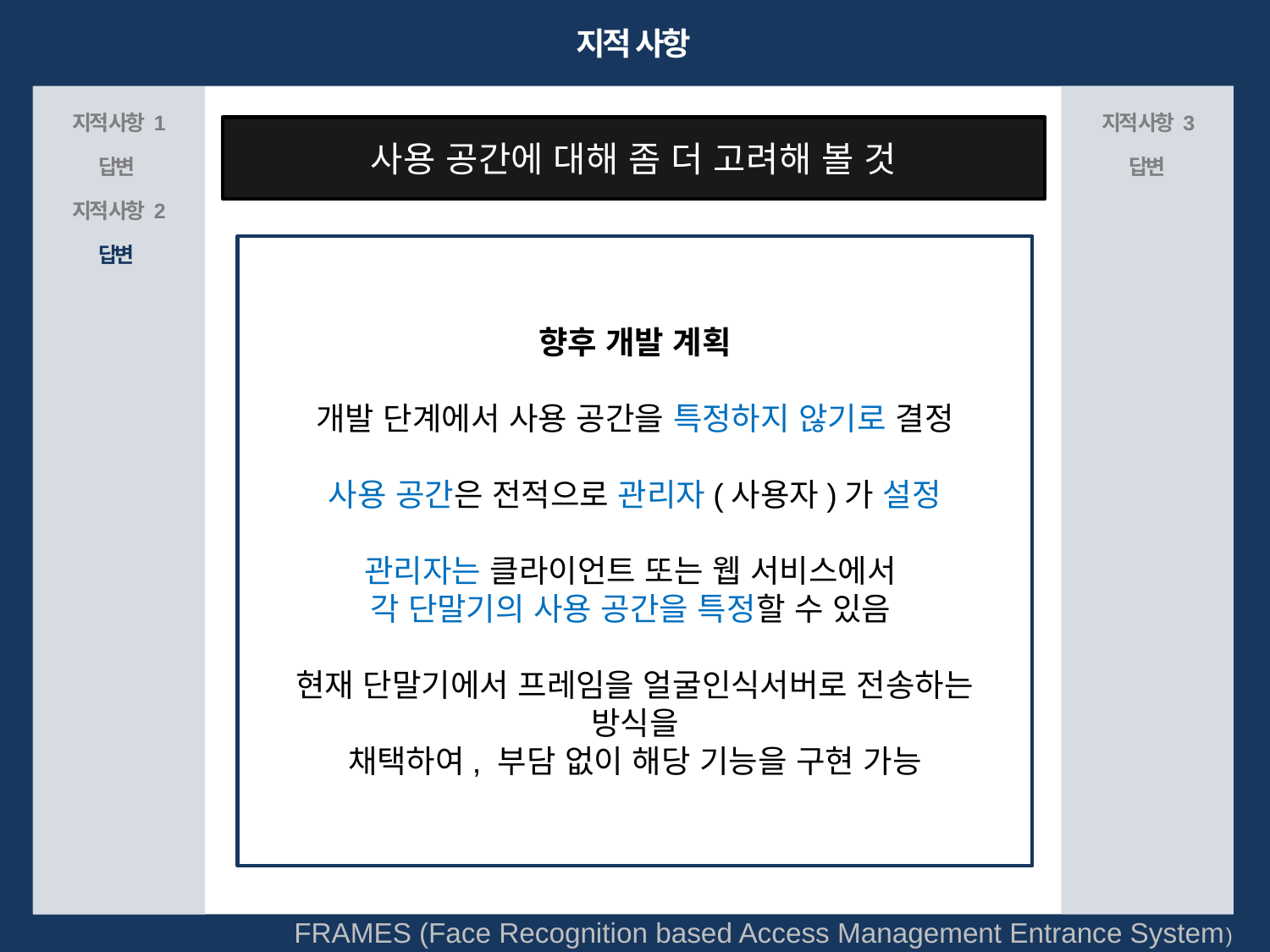

지적 사항

지적 사항 1
지적 사항 3
사용 공간에 대해 좀 더 고려해 볼 것
답변
답변
지적 사항 2
답변
향후 개발 계획

개발 단계에서 사용 공간을 특정하지 않기로 결정

사용 공간은 전적으로 관리자(사용자)가 설정

관리자는 클라이언트 또는 웹 서비스에서
각 단말기의 사용 공간을 특정할 수 있음

현재 단말기에서 프레임을 얼굴인식서버로 전송하는 방식을
채택하여, 부담 없이 해당 기능을 구현 가능
FRAMES (Face Recognition based Access Management Entrance System)